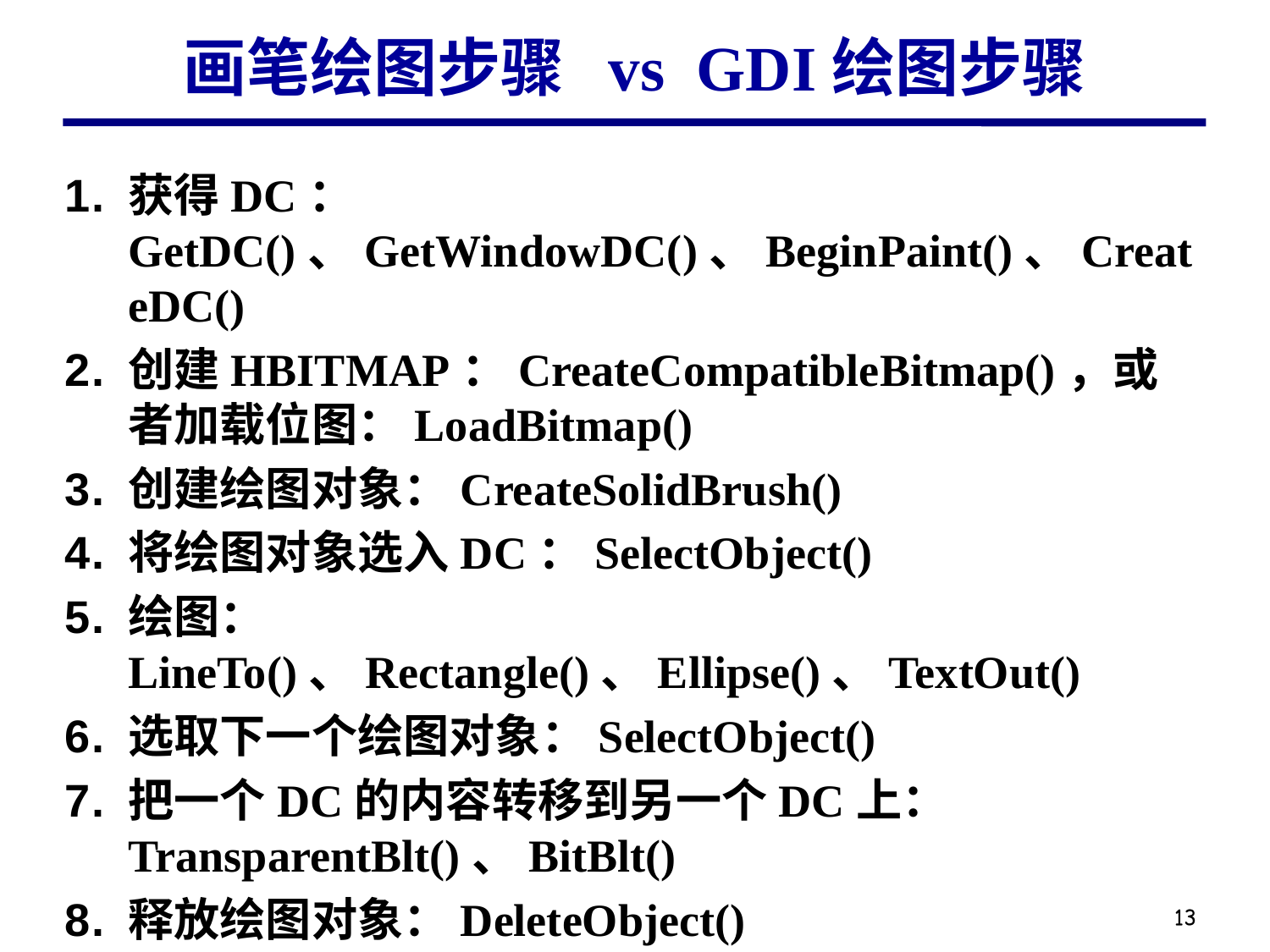

# 画笔绘图步骤  vs  GDI绘图步骤
获得DC：GetDC()、GetWindowDC()、BeginPaint()、CreateDC()
创建HBITMAP：CreateCompatibleBitmap()，或者加载位图：LoadBitmap()
创建绘图对象：CreateSolidBrush()
将绘图对象选入DC：SelectObject()
绘图：LineTo()、Rectangle()、Ellipse()、TextOut()
选取下一个绘图对象：SelectObject()
把一个DC的内容转移到另一个DC上：TransparentBlt()、BitBlt()
释放绘图对象：DeleteObject()
释放DC：ReleaseDC()、DeleteDC()